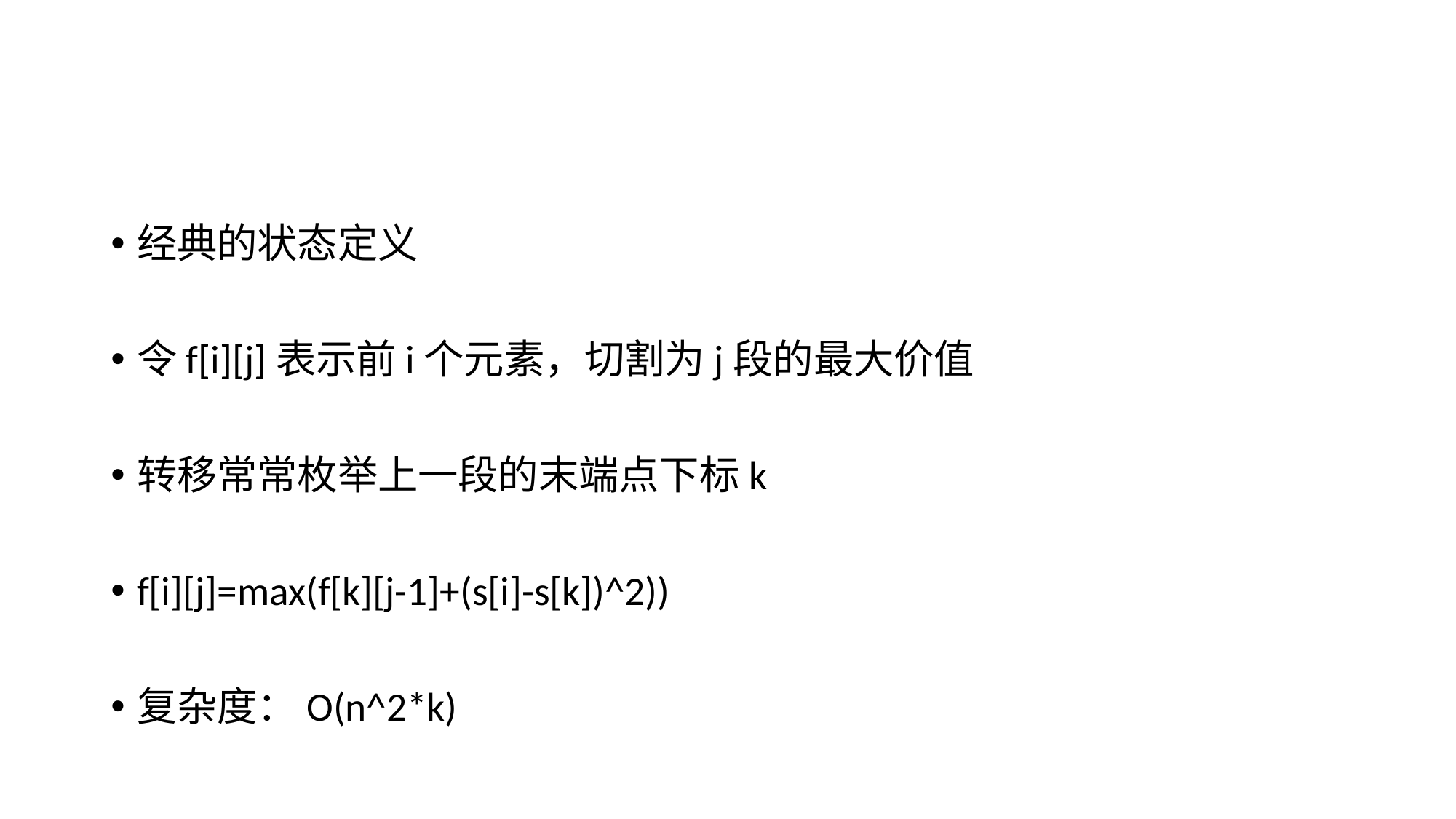

#
经典的状态定义

令f[i][j]表示前i个元素，切割为j段的最大价值

转移常常枚举上一段的末端点下标k

f[i][j]=max(f[k][j-1]+(s[i]-s[k])^2))

复杂度：O(n^2*k)